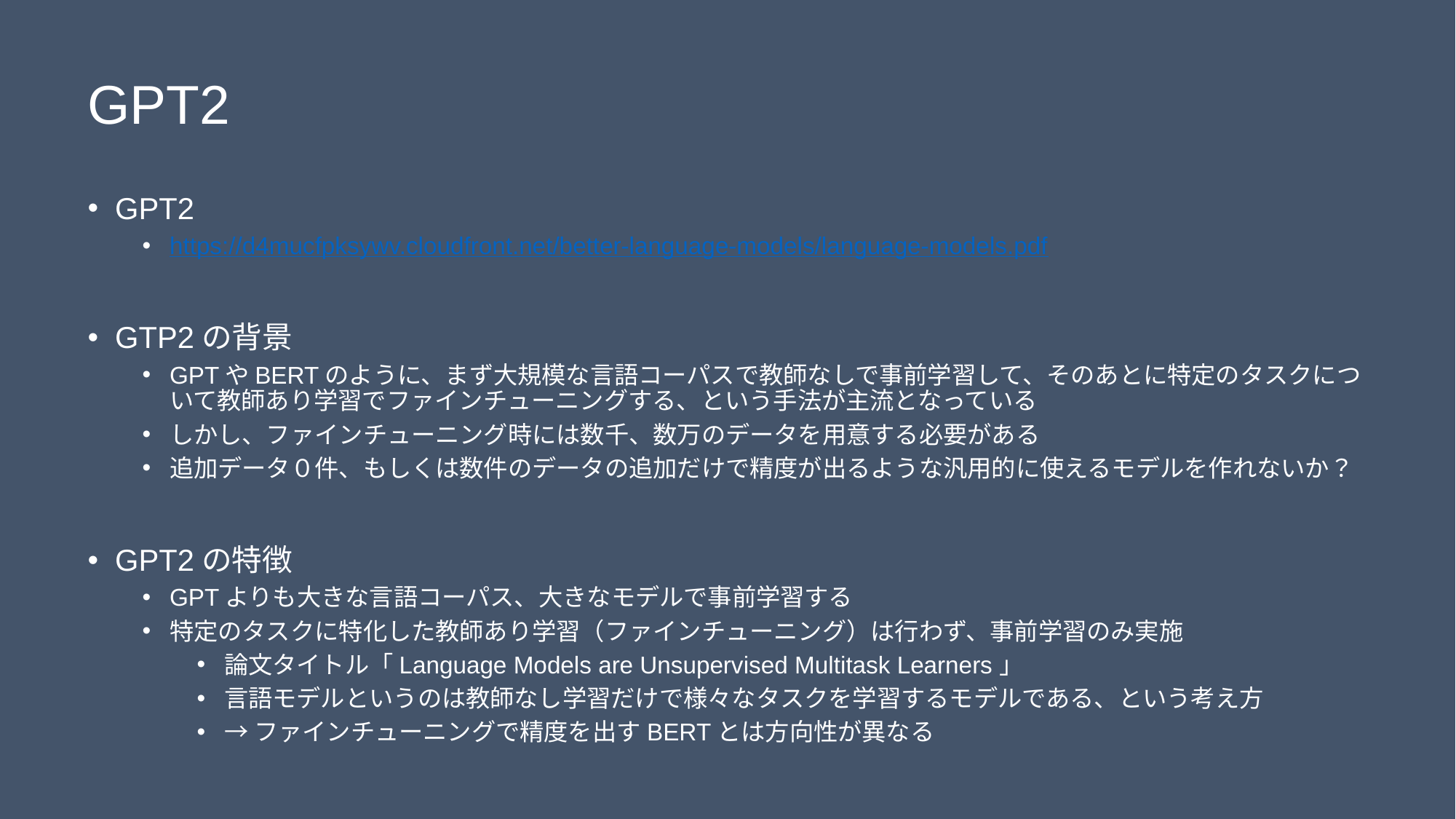

# GPT2
GPT2
https://d4mucfpksywv.cloudfront.net/better-language-models/language-models.pdf

GTP2の背景
GPTやBERTのように、まず大規模な言語コーパスで教師なしで事前学習して、そのあとに特定のタスクについて教師あり学習でファインチューニングする、という手法が主流となっている
しかし、ファインチューニング時には数千、数万のデータを用意する必要がある
追加データ０件、もしくは数件のデータの追加だけで精度が出るような汎用的に使えるモデルを作れないか？

GPT2の特徴
GPTよりも大きな言語コーパス、大きなモデルで事前学習する
特定のタスクに特化した教師あり学習（ファインチューニング）は行わず、事前学習のみ実施
論文タイトル「Language Models are Unsupervised Multitask Learners」
言語モデルというのは教師なし学習だけで様々なタスクを学習するモデルである、という考え方
→ファインチューニングで精度を出すBERTとは方向性が異なる